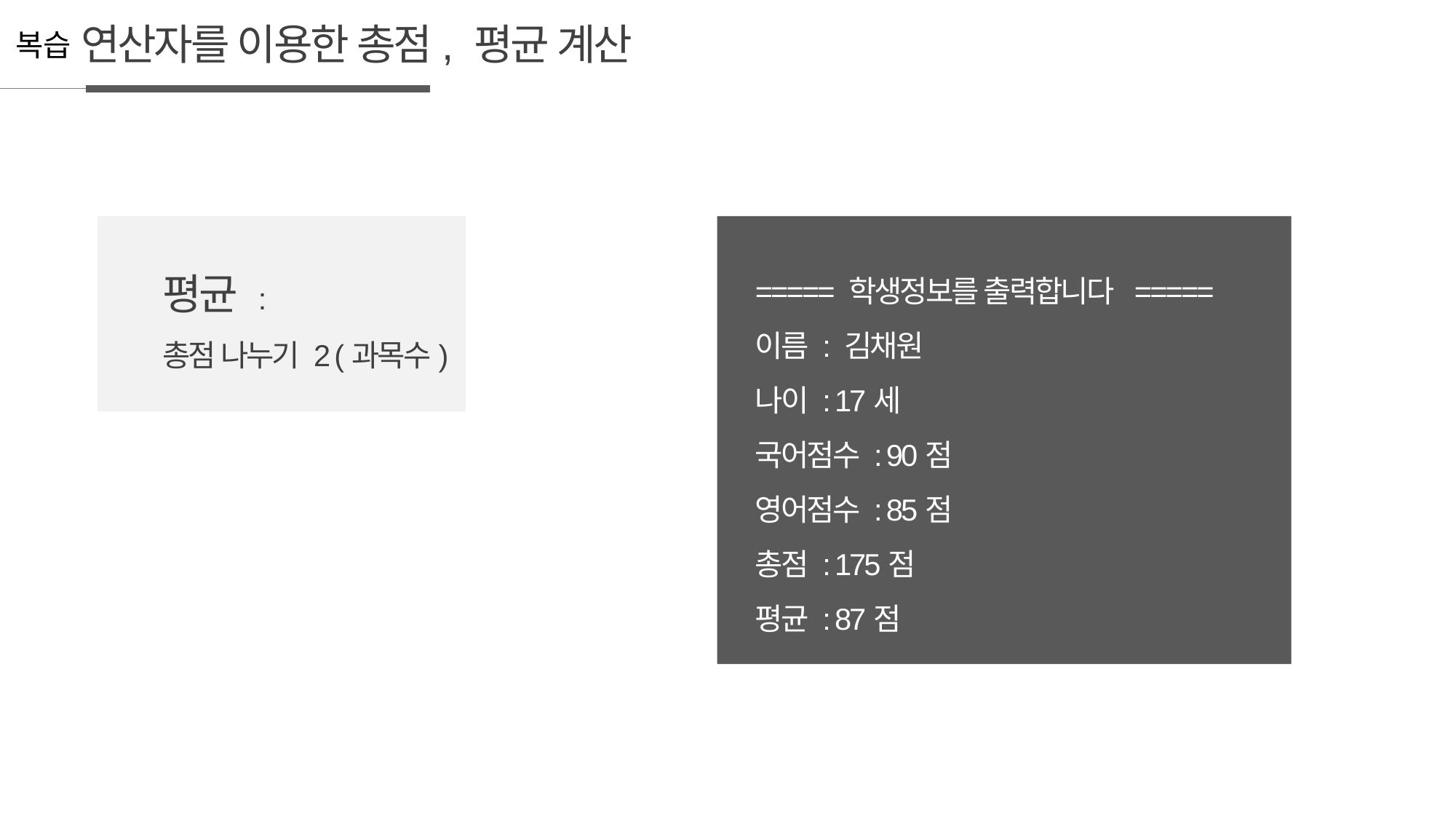

연산자를 이용한 총점, 평균 계산
복습

평균 :
총점 나누기 2 (과목수)

===== 학생정보를 출력합니다  =====
이름 : 김채원
나이 : 17세
국어점수 : 90점
영어점수 : 85점
총점 : 175점
평균 : 87점